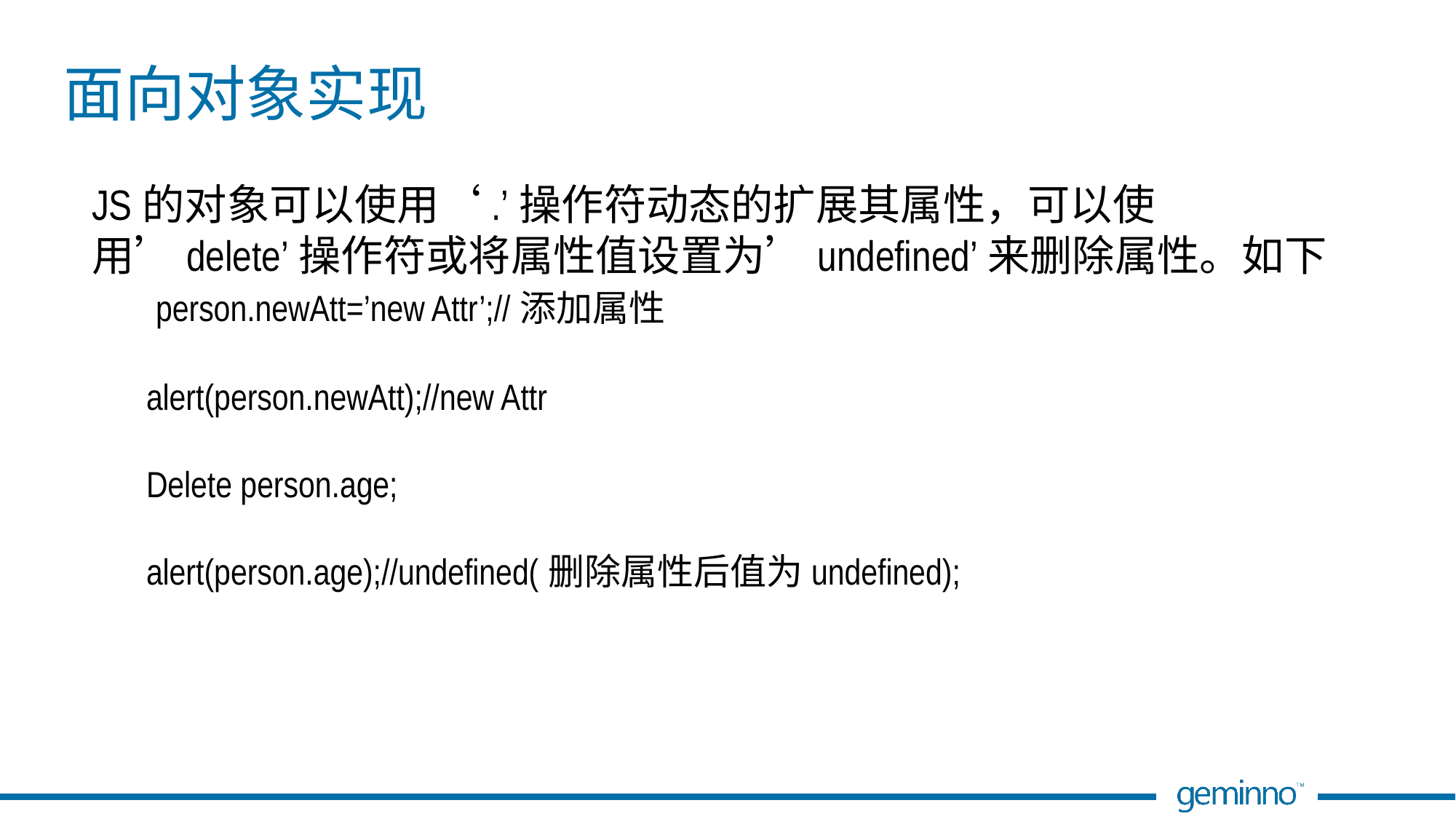

# 面向对象实现
JS的对象可以使用‘.’操作符动态的扩展其属性，可以使用’delete’操作符或将属性值设置为’undefined’来删除属性。如下
 person.newAtt=’new Attr’;//添加属性

alert(person.newAtt);//new Attr

Delete person.age;

alert(person.age);//undefined(删除属性后值为undefined);